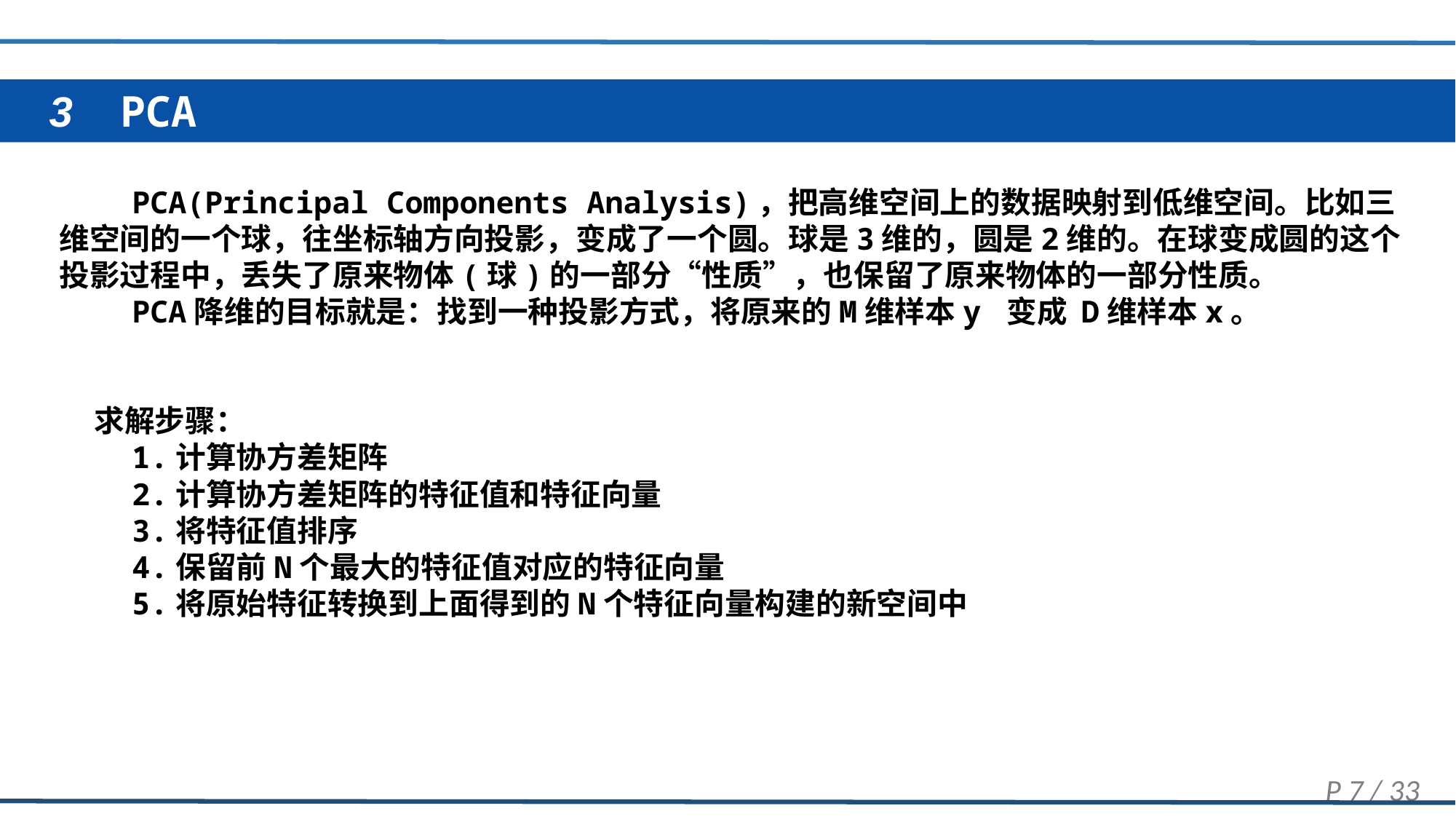

3    PCA
    PCA(Principal Components Analysis)，把高维空间上的数据映射到低维空间。比如三维空间的一个球，往坐标轴方向投影，变成了一个圆。球是3维的，圆是2维的。在球变成圆的这个投影过程中，丢失了原来物体(球)的一部分“性质”，也保留了原来物体的一部分性质。
    PCA降维的目标就是：找到一种投影方式，将原来的M维样本y 变成 D维样本x。

    求解步骤：
    1.计算协方差矩阵
    2.计算协方差矩阵的特征值和特征向量
    3.将特征值排序
    4.保留前N个最大的特征值对应的特征向量
    5.将原始特征转换到上面得到的N个特征向量构建的新空间中